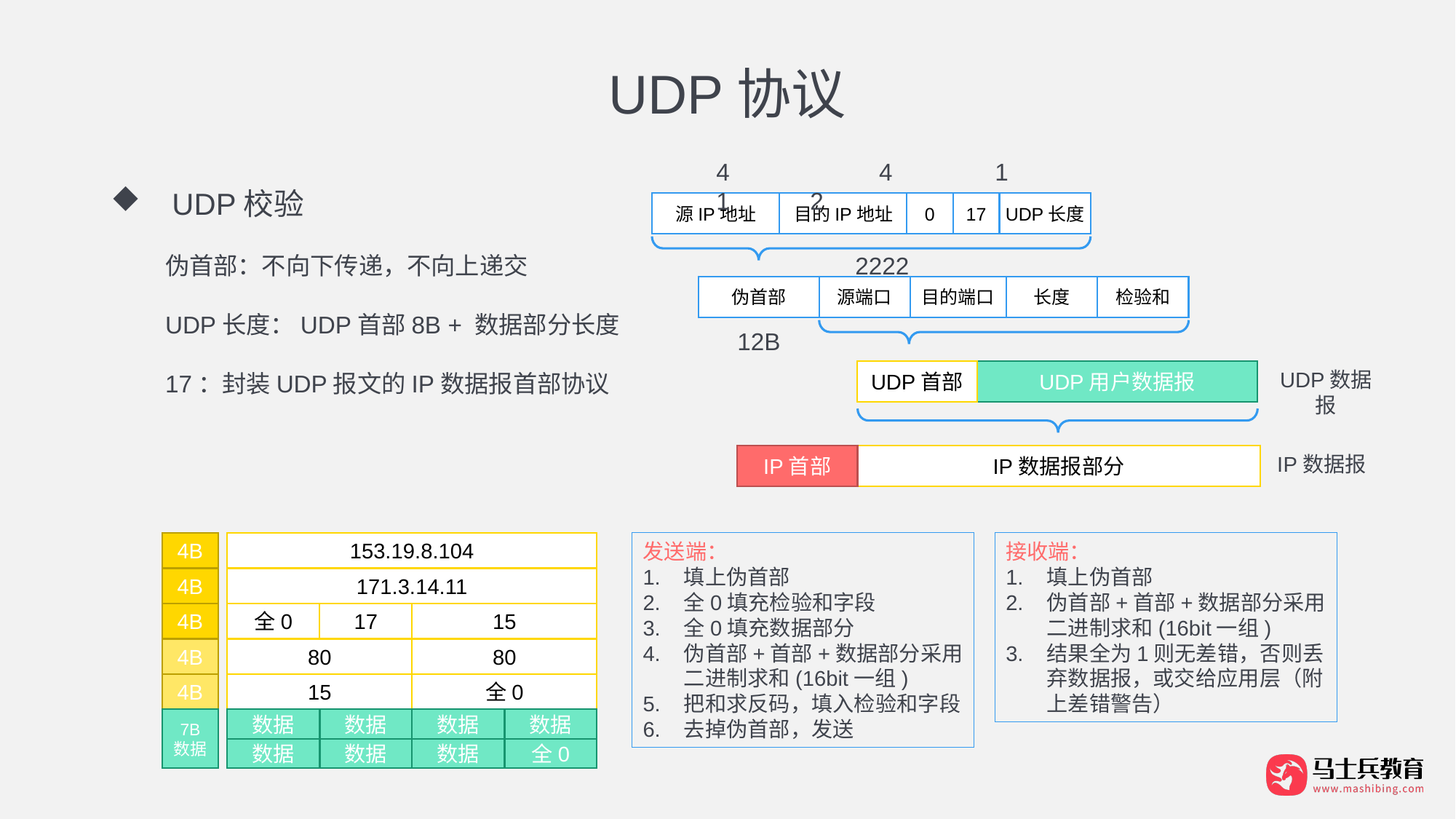

# UDP协议

4	        4	         1	  1            2
源IP地址
目的IP地址
0
17
UDP长度
UDP校验
伪首部：不向下传递，不向上递交
UDP长度：UDP首部8B + 数据部分长度
17：封装UDP报文的IP数据报首部协议

2222
源端口
目的端口
长度
检验和
伪首部
12B
UDP首部
UDP用户数据报
UDP数据报
IP首部
IP数据报部分
IP数据报
4B
153.19.8.104
4B
171.3.14.11
4B
全0
17
15
4B
80
80
4B
15
全0
数据
数据
7B
数据
数据
数据
数据
全0
数据
数据
发送端：
填上伪首部
全0填充检验和字段
全0填充数据部分
伪首部+首部+数据部分采用二进制求和(16bit一组)
把和求反码，填入检验和字段
去掉伪首部，发送
接收端：
填上伪首部
伪首部+首部+数据部分采用二进制求和(16bit一组)
结果全为1则无差错，否则丢弃数据报，或交给应用层（附上差错警告）